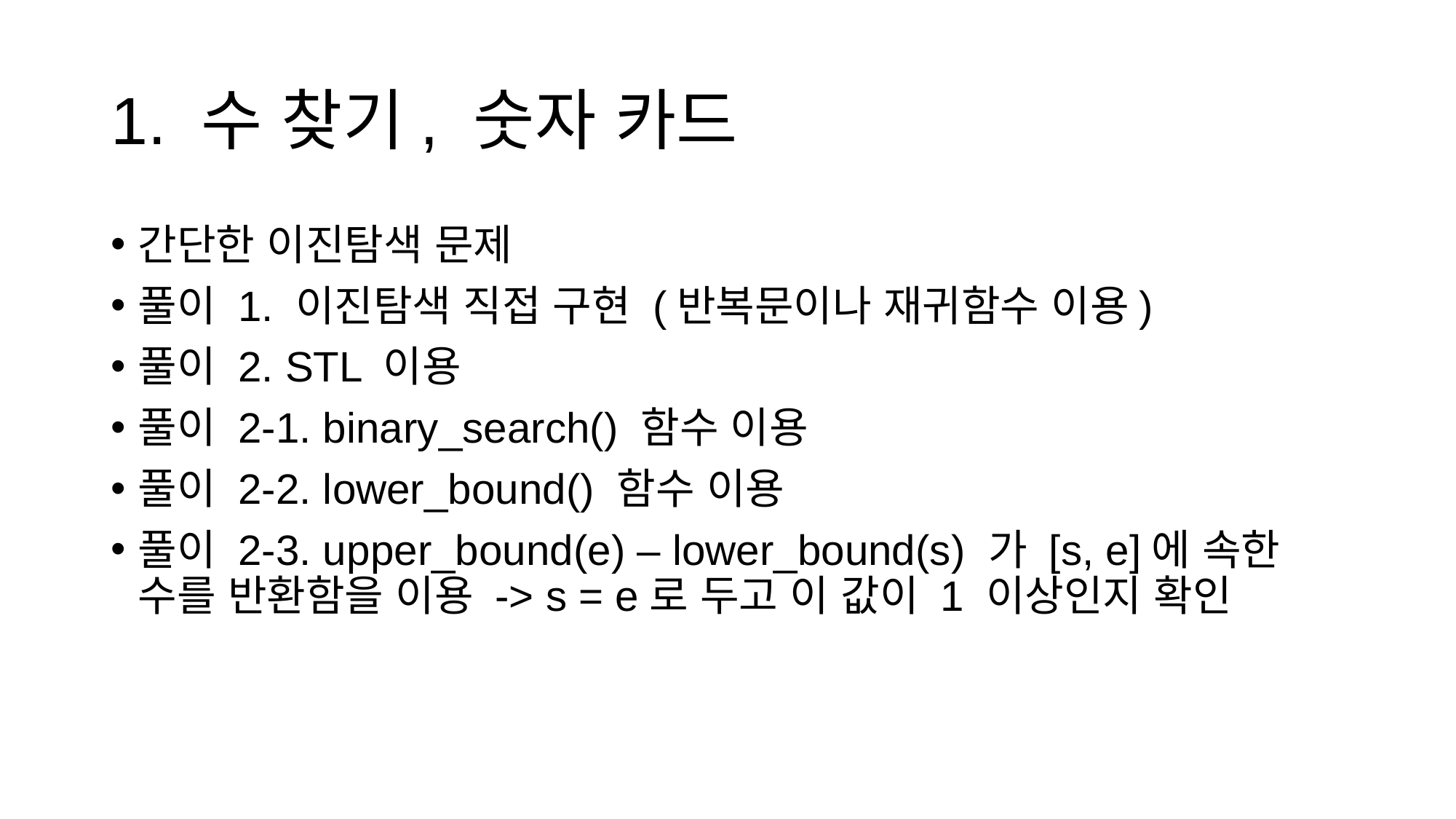

# 1. 수 찾기, 숫자 카드
간단한 이진탐색 문제
풀이 1. 이진탐색 직접 구현 (반복문이나 재귀함수 이용)
풀이 2. STL 이용
풀이 2-1. binary_search() 함수 이용
풀이 2-2. lower_bound() 함수 이용
풀이 2-3. upper_bound(e) – lower_bound(s) 가 [s, e]에 속한 수를 반환함을 이용 -> s = e로 두고 이 값이 1 이상인지 확인